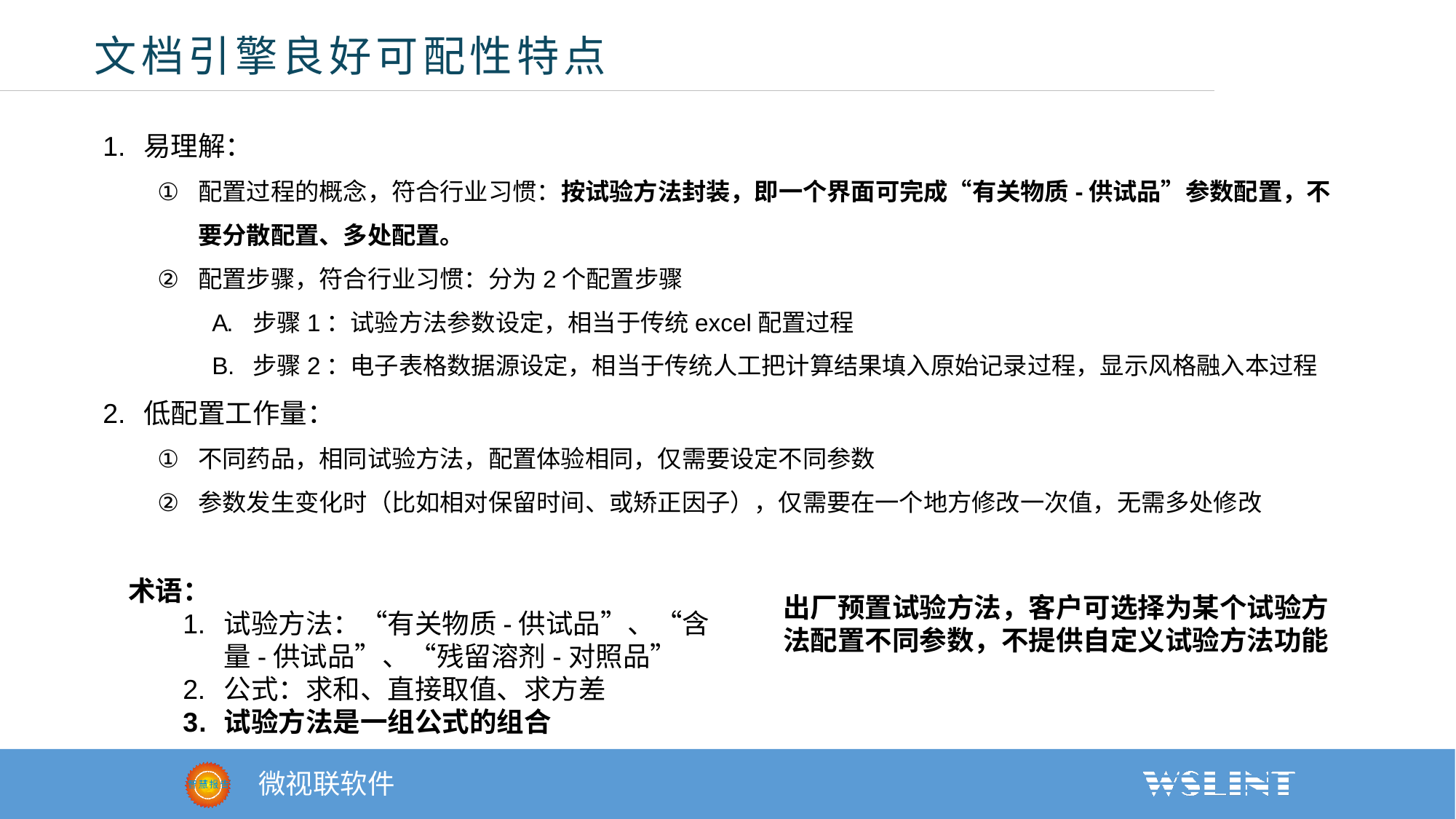

文档引擎良好可配性特点
易理解：
配置过程的概念，符合行业习惯：按试验方法封装，即一个界面可完成“有关物质-供试品”参数配置，不要分散配置、多处配置。
配置步骤，符合行业习惯：分为2个配置步骤
步骤1：试验方法参数设定，相当于传统excel配置过程
步骤2：电子表格数据源设定，相当于传统人工把计算结果填入原始记录过程，显示风格融入本过程
低配置工作量：
不同药品，相同试验方法，配置体验相同，仅需要设定不同参数
参数发生变化时（比如相对保留时间、或矫正因子），仅需要在一个地方修改一次值，无需多处修改
术语：
试验方法：“有关物质-供试品”、“含量-供试品”、“残留溶剂-对照品”
公式：求和、直接取值、求方差
试验方法是一组公式的组合
出厂预置试验方法，客户可选择为某个试验方法配置不同参数，不提供自定义试验方法功能